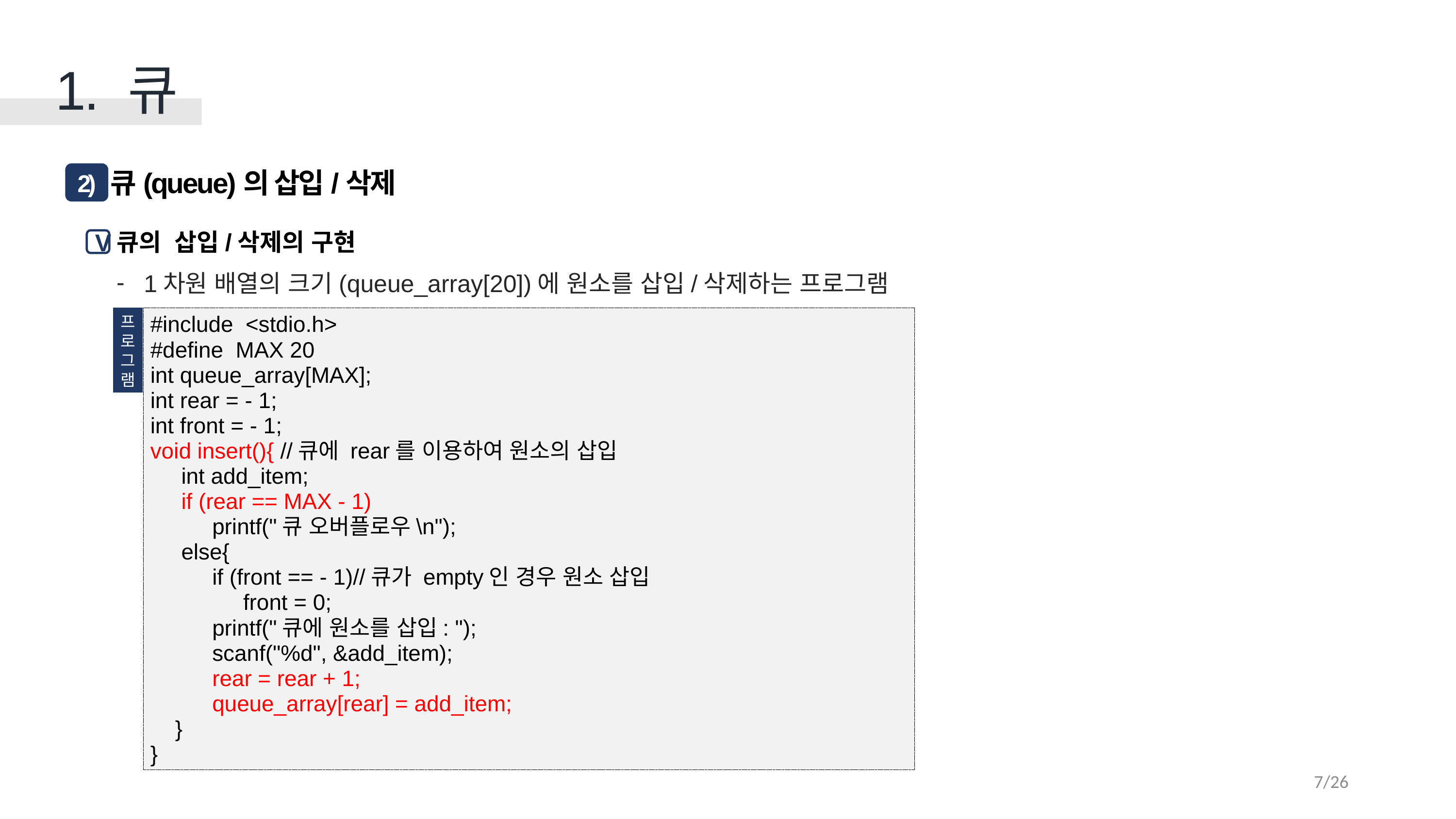

1. 큐

 큐(queue)의 삽입/삭제
2)
큐의  삽입/삭제의 구현

1차원 배열의 크기(queue_array[20])에 원소를 삽입/삭제하는 프로그램

V
프
로
그
램
#include  <stdio.h>
#define  MAX 20
int queue_array[MAX];
int rear = - 1;
int front = - 1;
void insert(){ //큐에 rear를 이용하여 원소의 삽입
     int add_item;
     if (rear == MAX - 1)
          printf("큐 오버플로우\n");
     else{
          if (front == - 1)//큐가 empty인 경우 원소 삽입
               front = 0;
          printf("큐에 원소를 삽입: ");
          scanf("%d", &add_item);
          rear = rear + 1;
          queue_array[rear] = add_item;
    }
}
7/26